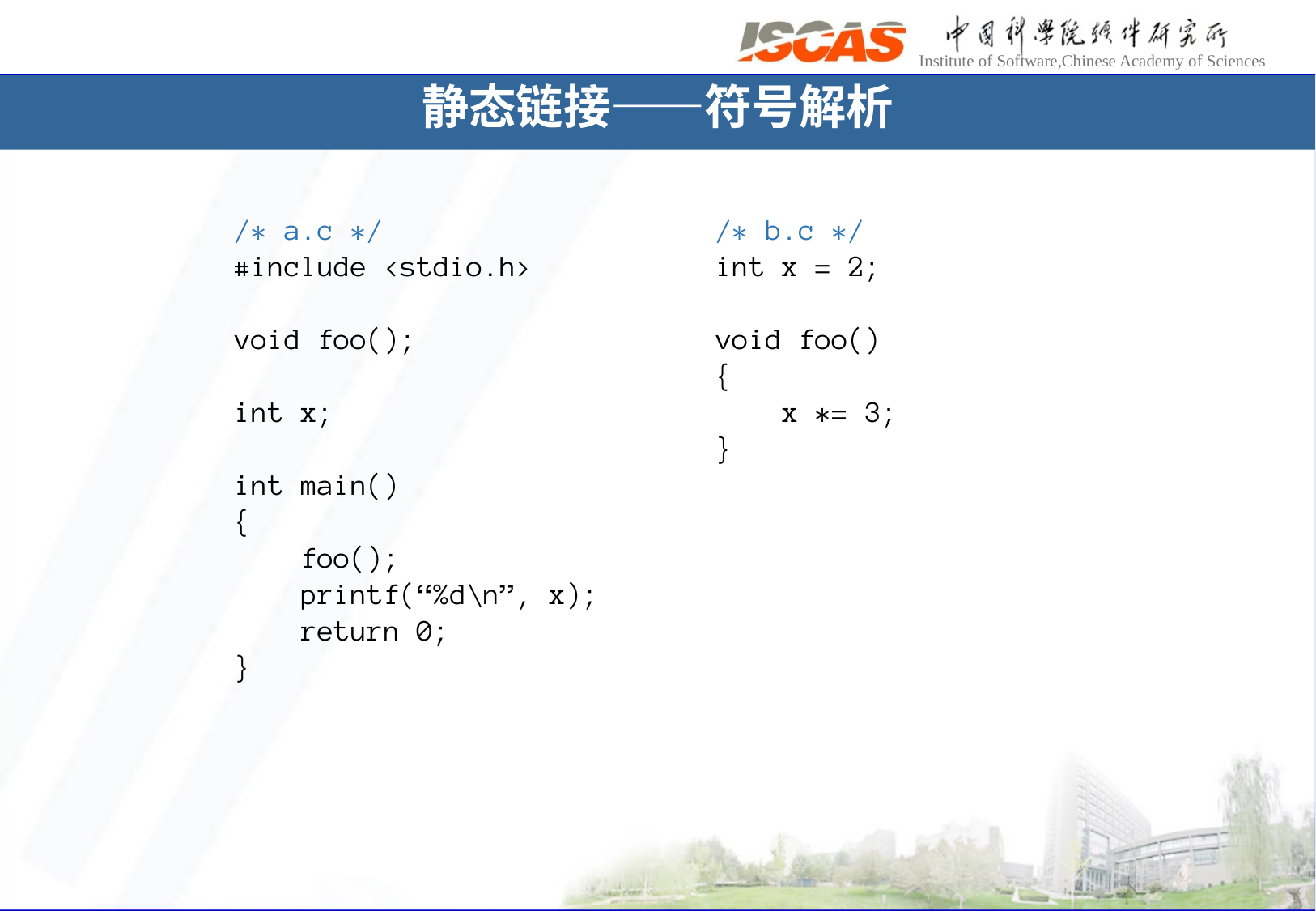

静态链接——符号解析
/* a.c */
#include <stdio.h>

void foo();

int x;

int main()
{
    foo();
    printf(“%d\n”, x);
    return 0;
}
/* b.c */
int x = 2;

void foo()
{
    x *= 3;
}